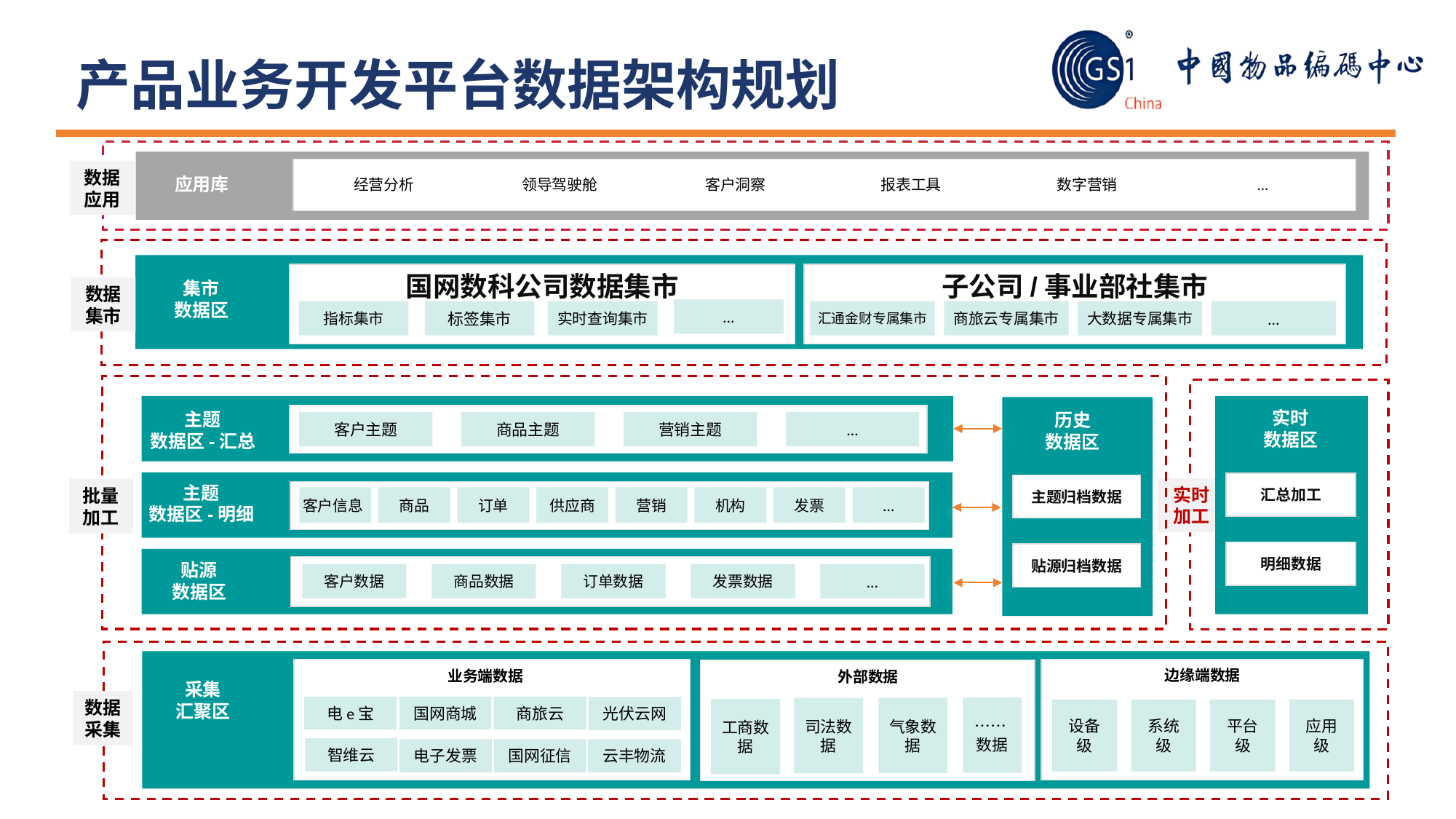

产品业务开发平台数据架构规划

数据应用
经营分析
领导驾驶舱
客户洞察
报表工具
数字营销
…
应用库

子公司/事业部社集市
国网数科公司数据集市
集市
数据区
数据集市
…
指标集市
标签集市
实时查询集市
汇通金财专属集市
商旅云专属集市
大数据专属集市
…

实时
数据区
主题
数据区-汇总
历史
数据区

客户主题
商品主题
营销主题
…

汇总加工
主题归档数据
主题
数据区-明细
实时加工
批量加工

客户信息
商品
订单
供应商
营销
机构
发票
…
明细数据
贴源归档数据

贴源
数据区

客户数据
商品数据
订单数据
发票数据
…

业务端数据

边缘端数据
外部数据
采集
汇聚区
数据采集
电e宝
国网商城
商旅云
光伏云网
……数据
气象数据
司法数据
工商数据
系统级
设备级
平台级
应用级
智维云
电子发票
国网征信
云丰物流